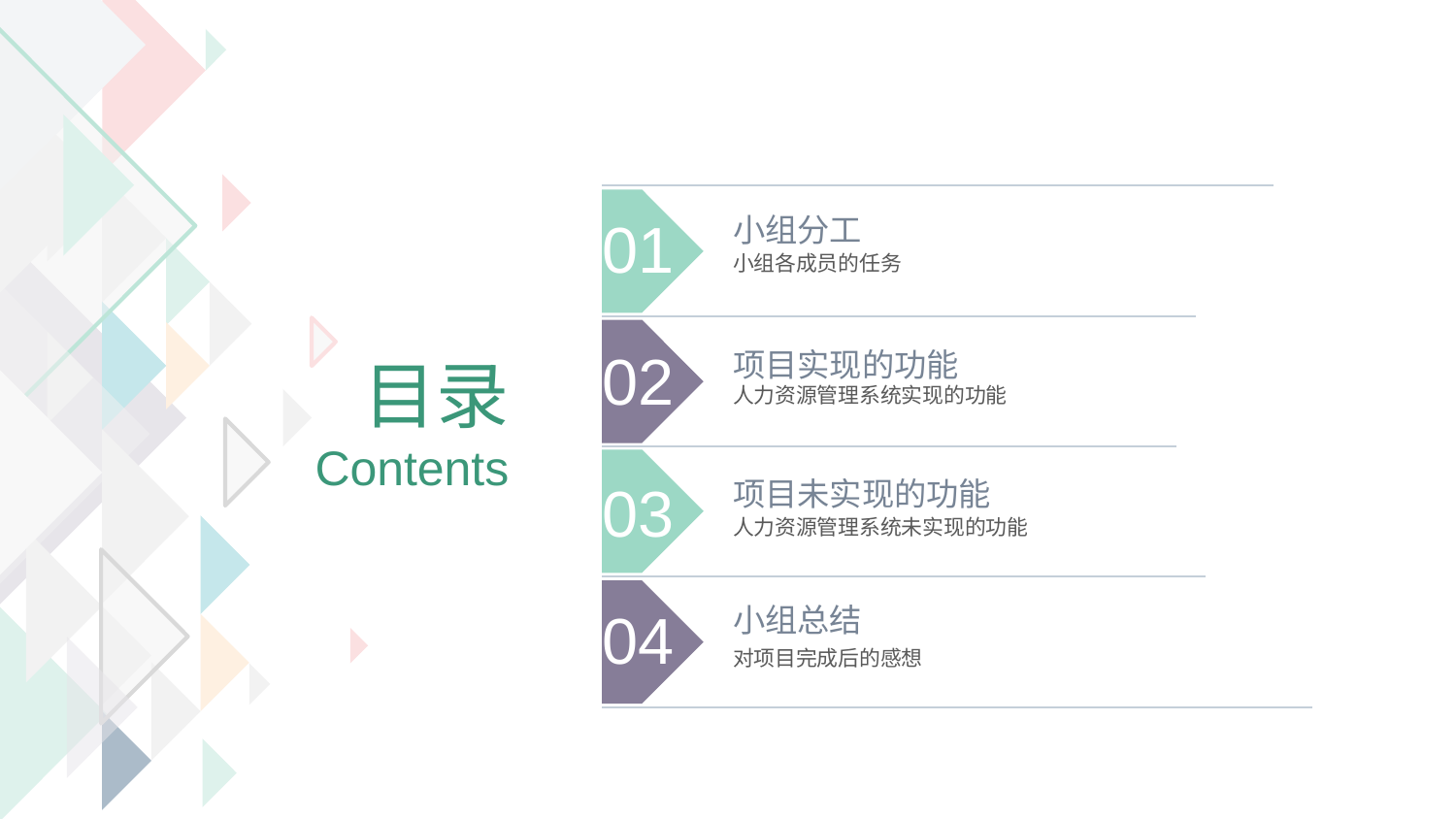

01
小组分工
小组各成员的任务

02
项目实现的功能
人力资源管理系统实现的功能
目录
Contents

03
项目未实现的功能
人力资源管理系统未实现的功能

04
小组总结
对项目完成后的感想